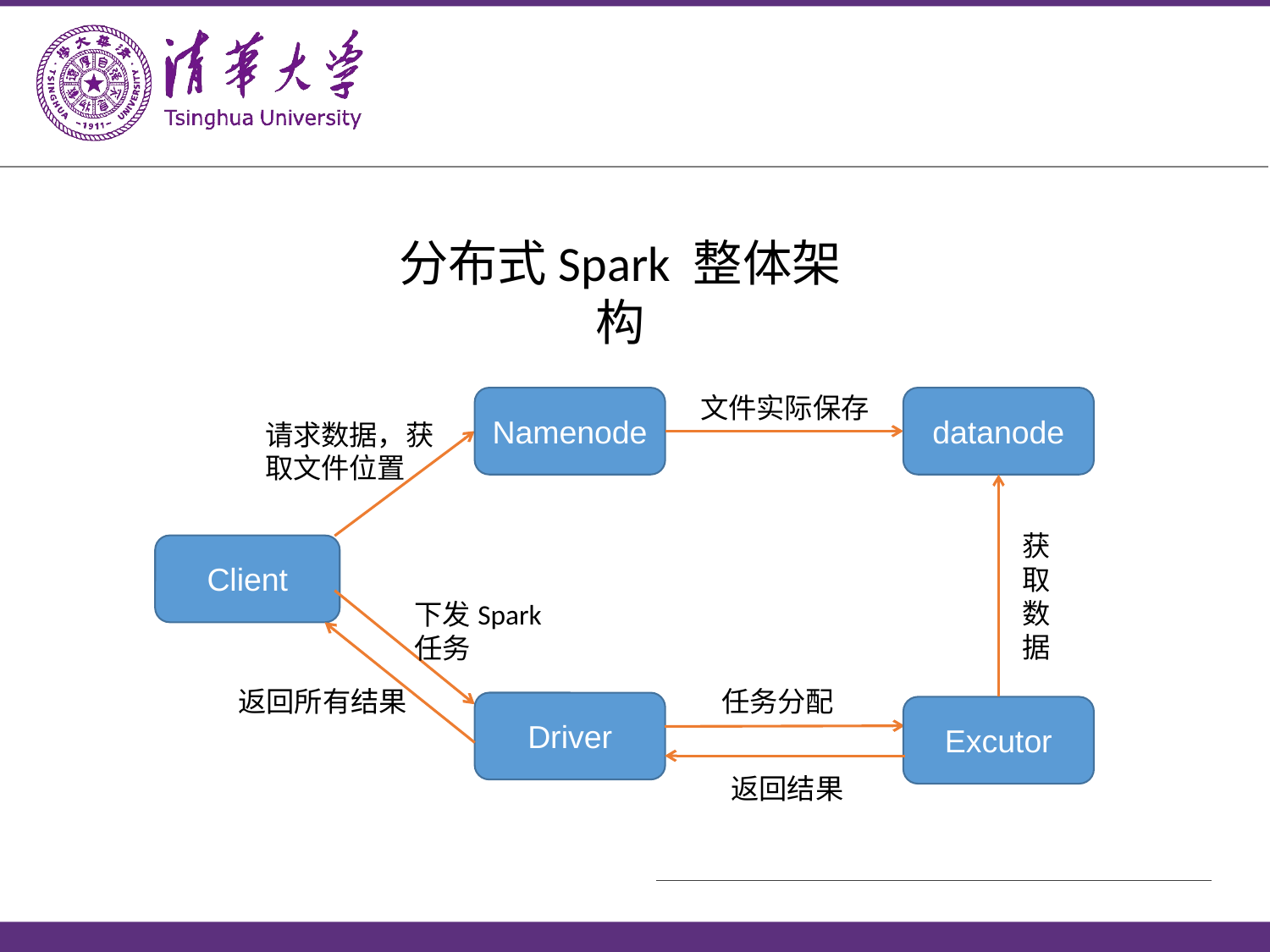

分布式Spark 整体架构
文件实际保存
Namenode
datanode
请求数据，获取文件位置
获取数据
Client
下发Spark任务
返回所有结果
任务分配
Driver
Excutor
返回结果